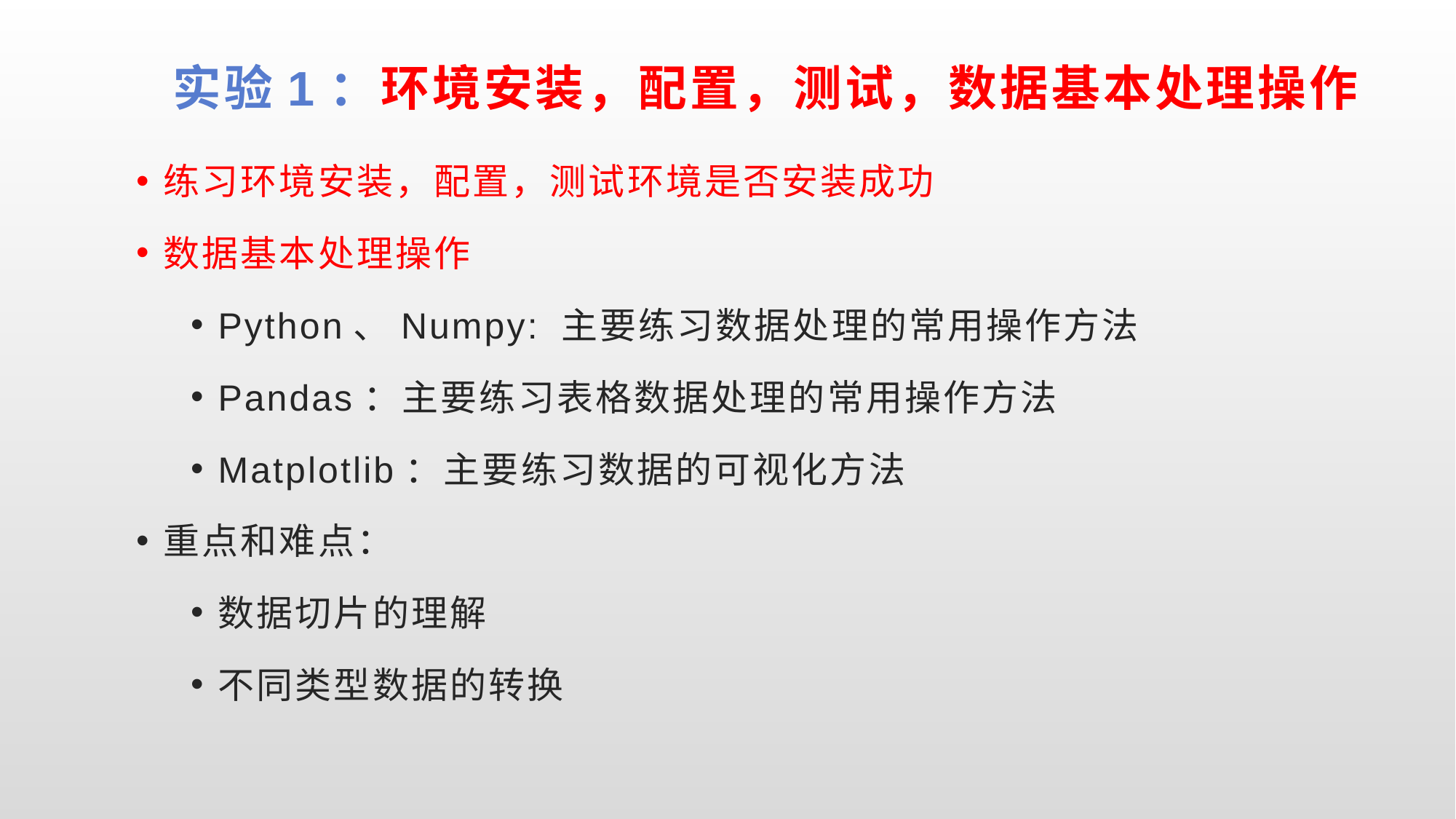

# 实验1：环境安装，配置，测试，数据基本处理操作
练习环境安装，配置，测试环境是否安装成功
数据基本处理操作
Python、Numpy: 主要练习数据处理的常用操作方法
Pandas：主要练习表格数据处理的常用操作方法
Matplotlib：主要练习数据的可视化方法
重点和难点：
数据切片的理解
不同类型数据的转换